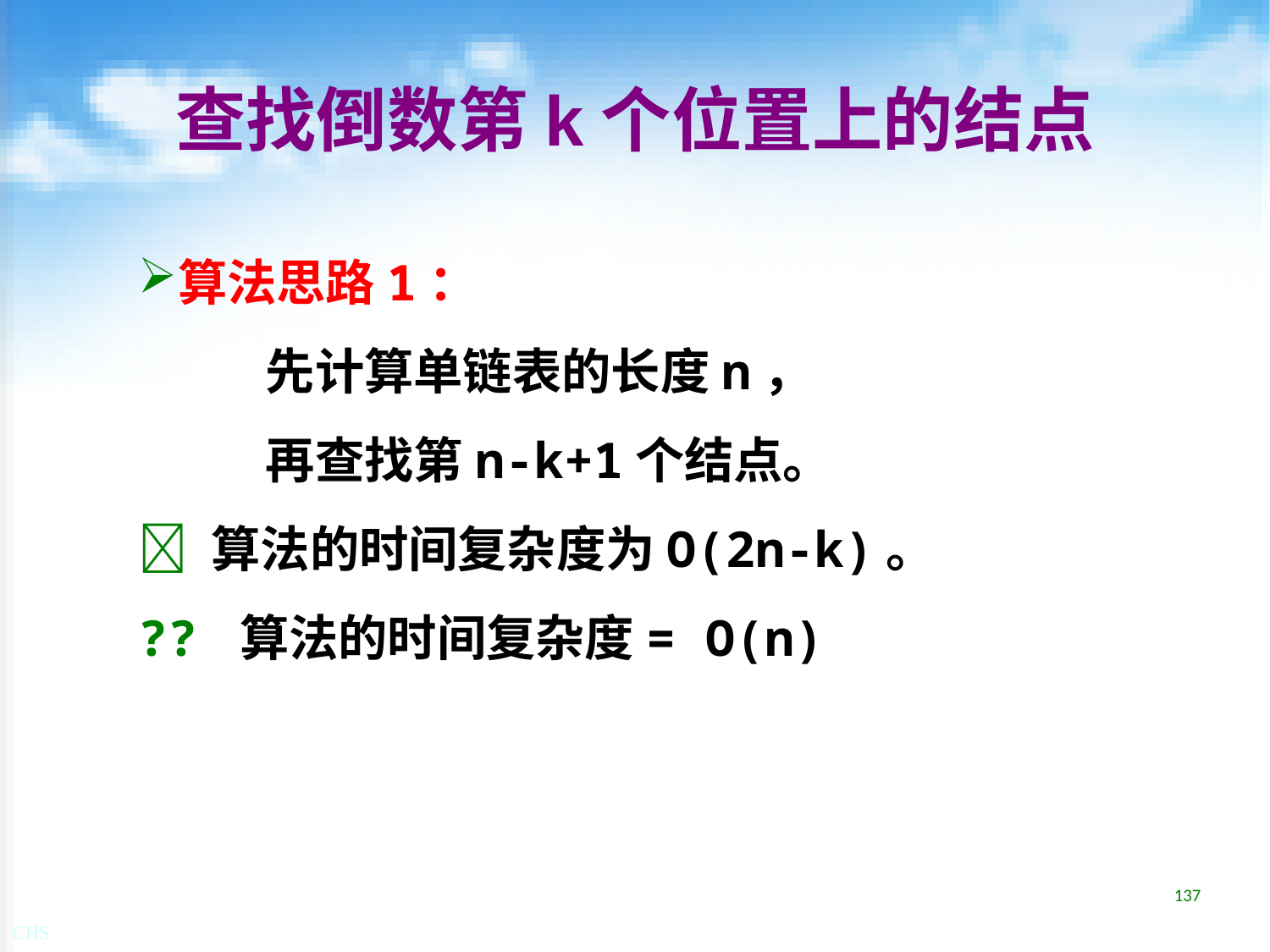

# 查找倒数第k个位置上的结点
算法思路1：
	先计算单链表的长度n，
	再查找第n-k+1个结点。
⇒ 算法的时间复杂度为O(2n-k)。
?? 算法的时间复杂度= O(n)
137